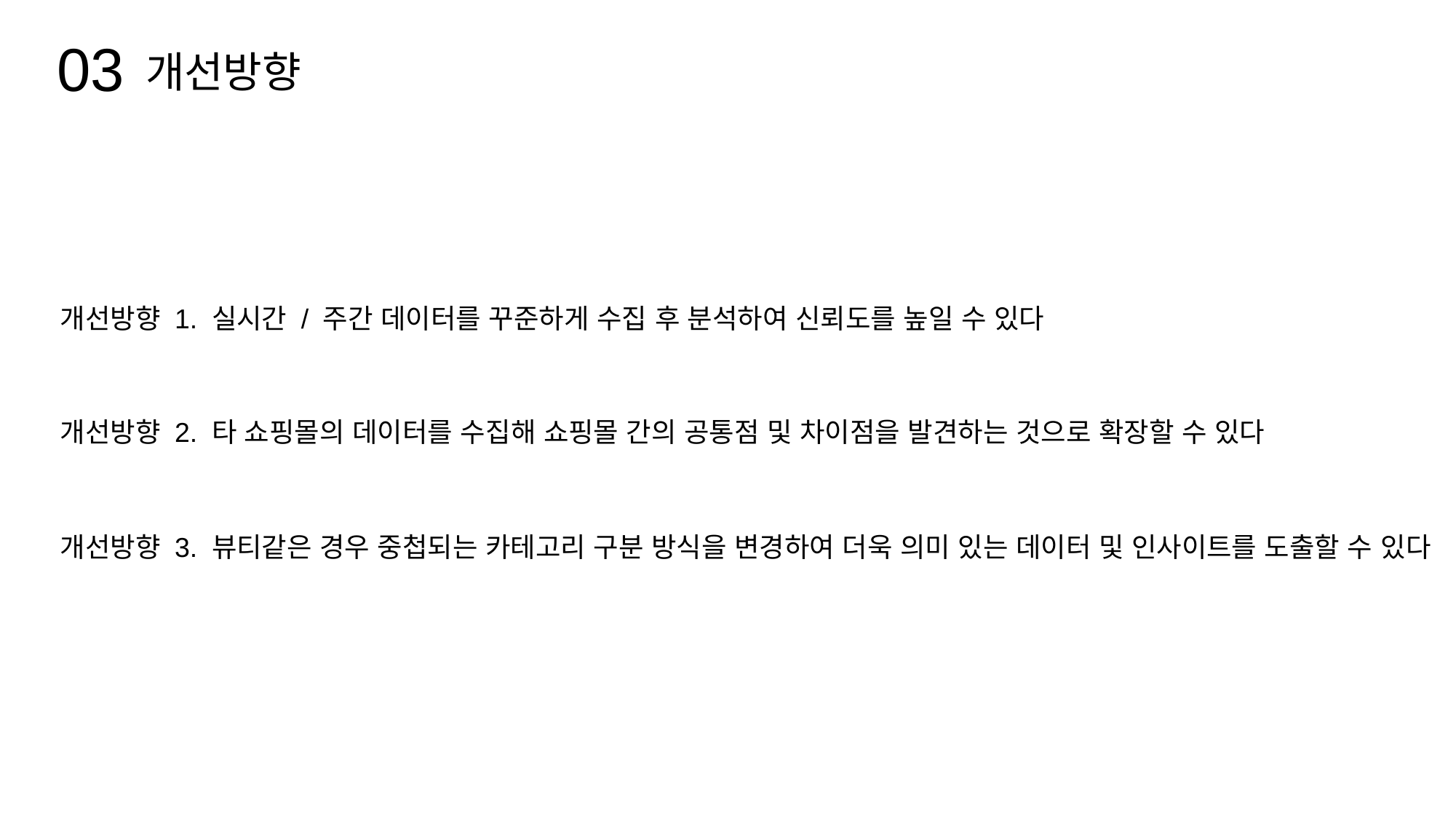

03
개선방향
개선방향 1. 실시간 / 주간 데이터를 꾸준하게 수집 후 분석하여 신뢰도를 높일 수 있다
개선방향 2. 타 쇼핑몰의 데이터를 수집해 쇼핑몰 간의 공통점 및 차이점을 발견하는 것으로 확장할 수 있다
개선방향 3. 뷰티같은 경우 중첩되는 카테고리 구분 방식을 변경하여 더욱 의미 있는 데이터 및 인사이트를 도출할 수 있다